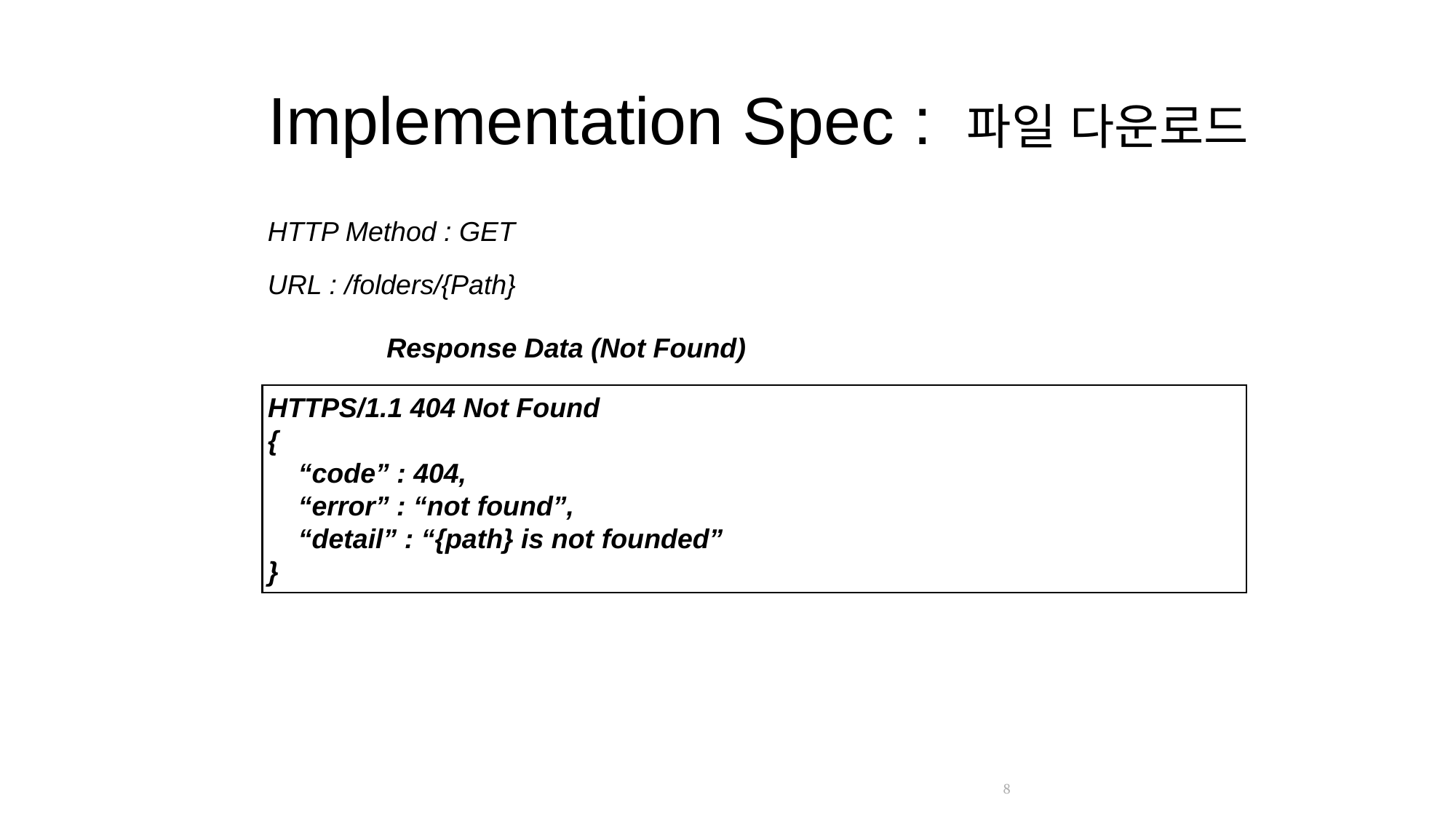

# Implementation Spec : 파일 다운로드
HTTP Method : GET
URL : /folders/{Path}
Response Data (Not Found)
HTTPS/1.1 404 Not Found
{
    “code” : 404,
    “error” : “not found”,
    “detail” : “{path} is not founded”
}
8